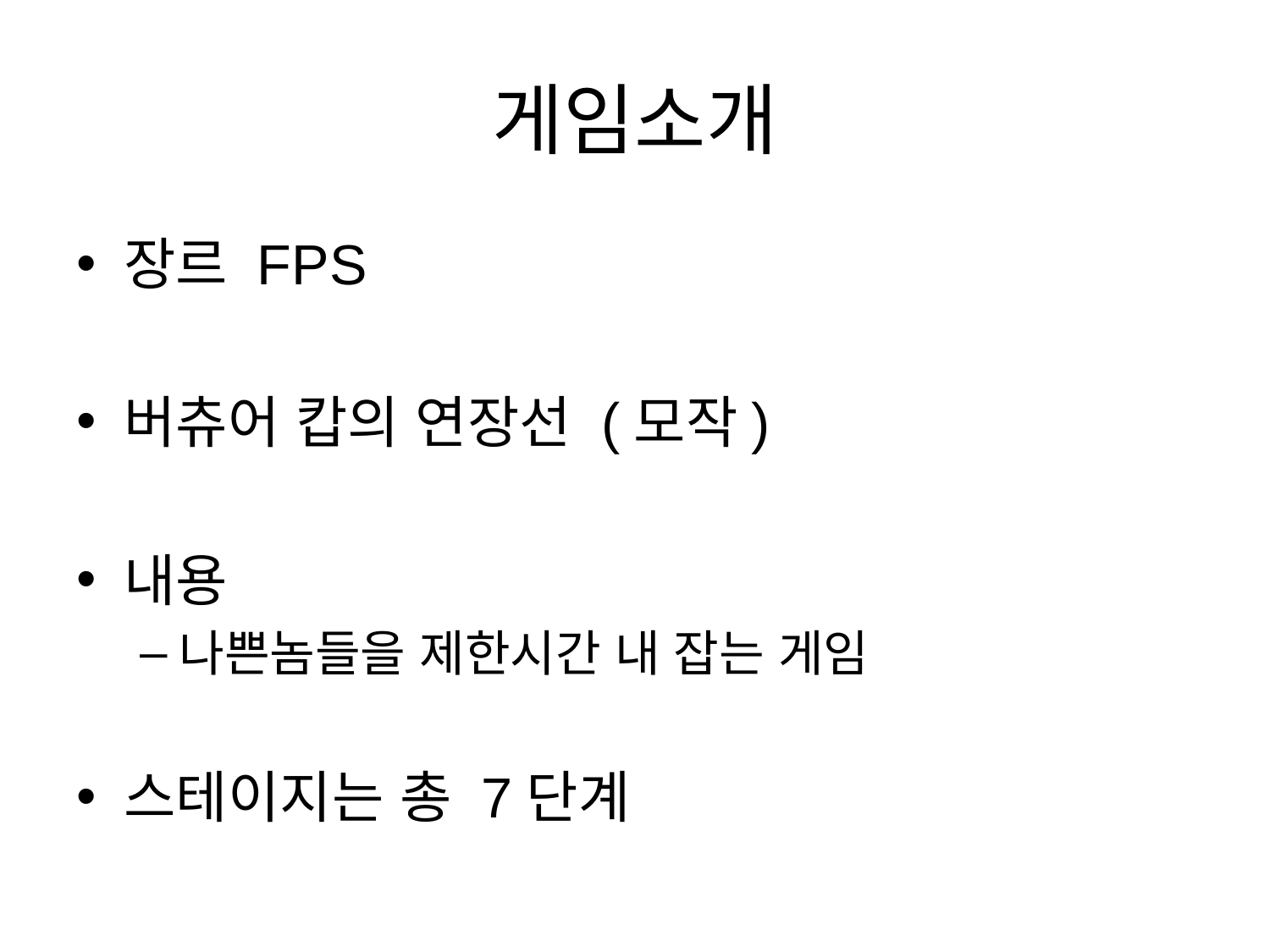

# 게임소개
장르 FPS

버츄어 캅의 연장선 (모작)

내용
나쁜놈들을 제한시간 내 잡는 게임

스테이지는 총 7단계